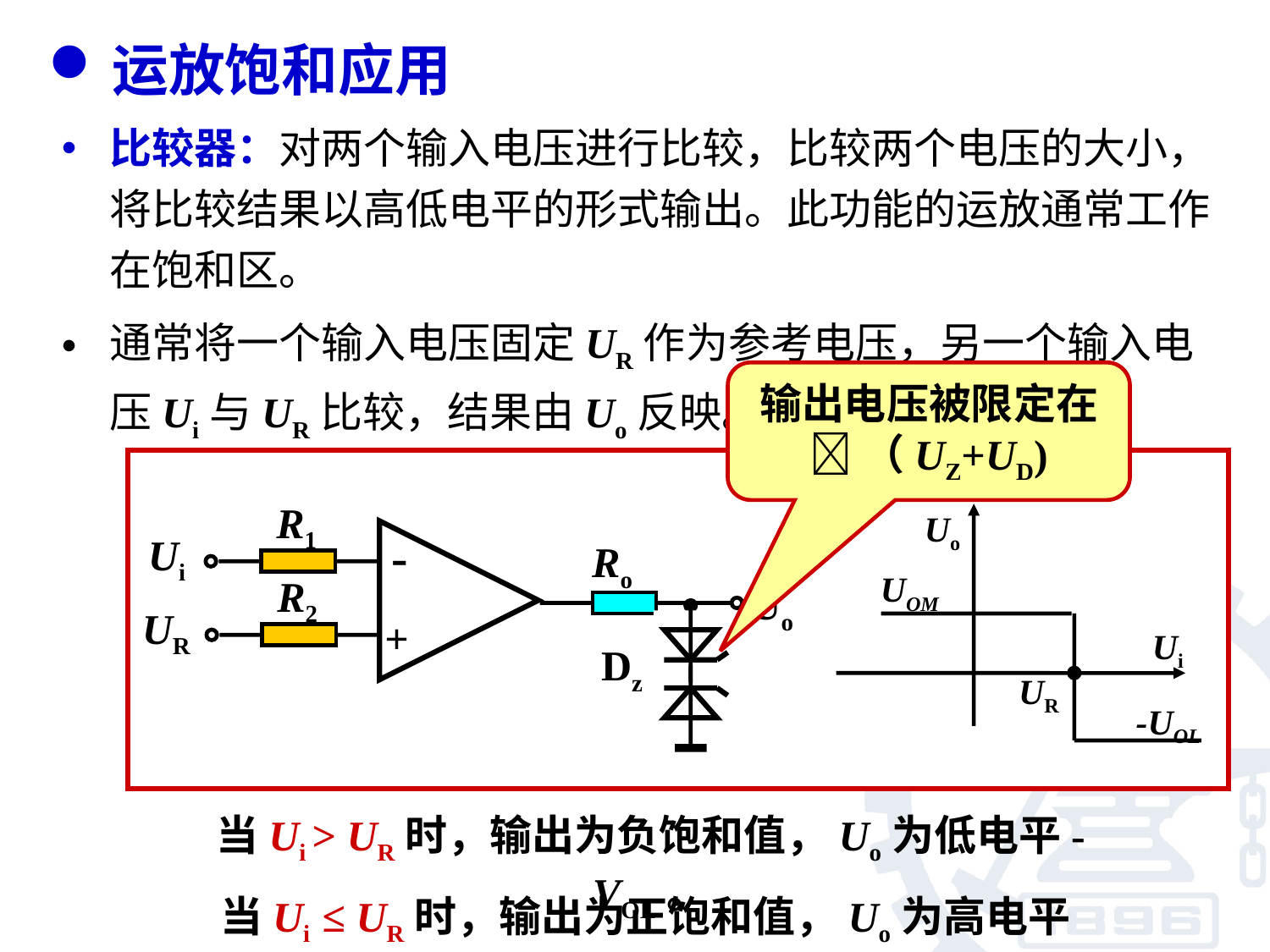

运放饱和应用
比较器：对两个输入电压进行比较，比较两个电压的大小，将比较结果以高低电平的形式输出。此功能的运放通常工作在饱和区。
通常将一个输入电压固定UR作为参考电压，另一个输入电压Ui与UR比较，结果由Uo反映。
输出电压被限定在
±（UZ+UD)

-

+
R1
Ui

Uo

Ui
UR
Ro

Uo

Dz
UOM

R2
UR

-UOL

当Ui > UR时，输出为负饱和值，Uo为低电平-VOL。
当Ui  ≤ UR时，输出为正饱和值，Uo为高电平VOM。